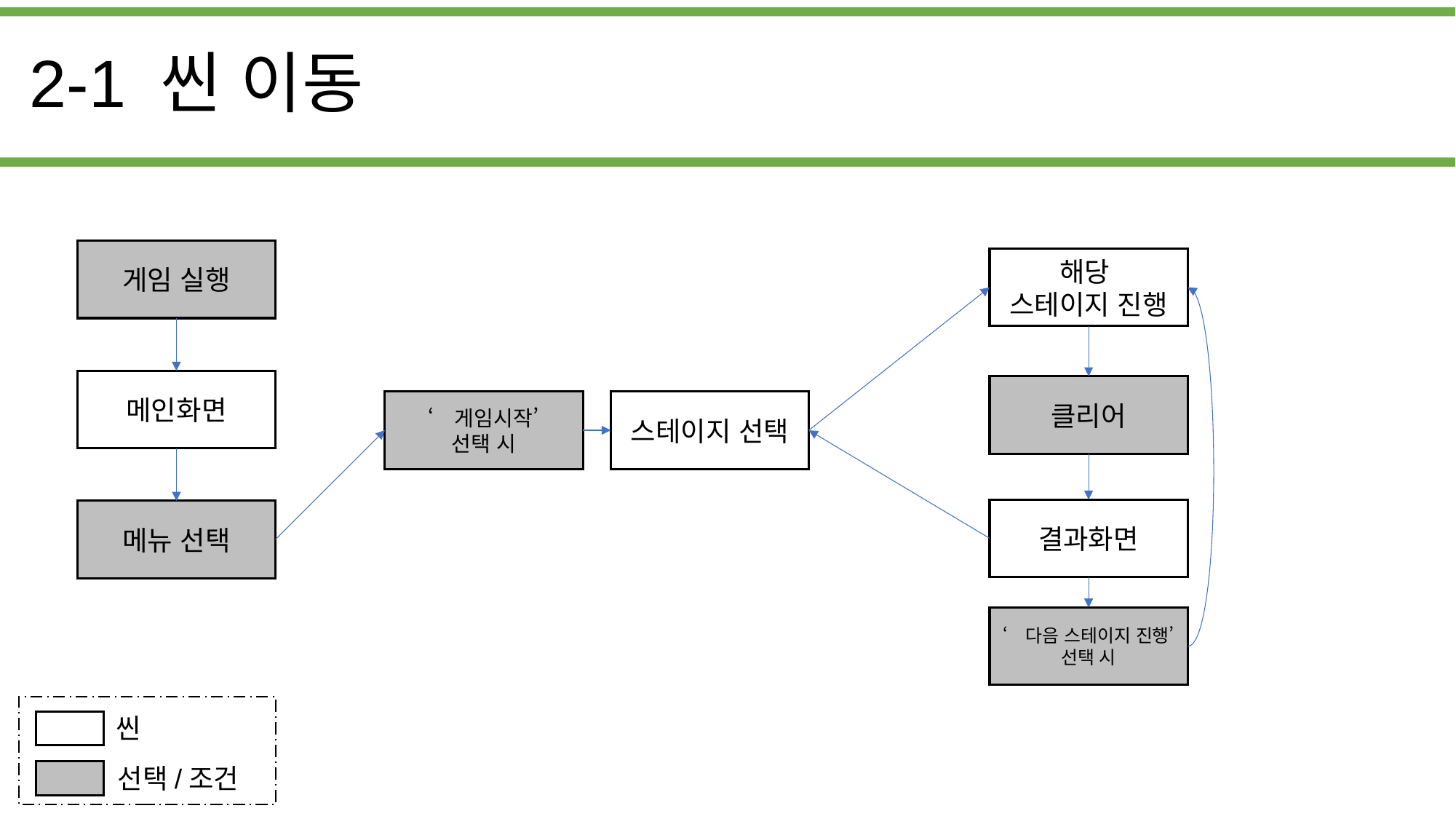

# 2-1 씬 이동
게임 실행
해당
스테이지 진행
메인화면
클리어
‘게임시작’
선택 시
스테이지 선택
결과화면
메뉴 선택
‘다음 스테이지 진행’ 선택 시

씬

선택/조건